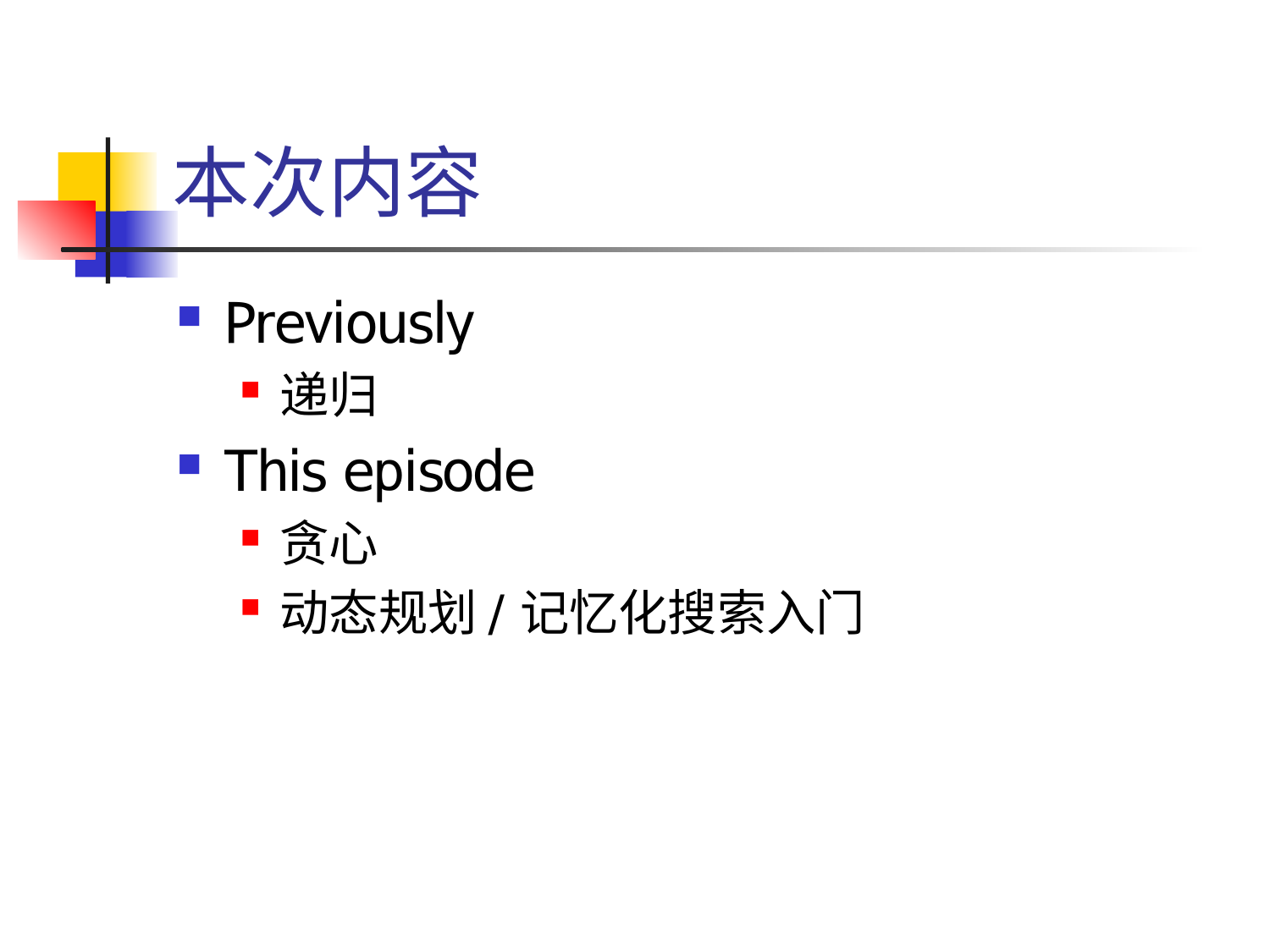

# 本次内容
Previously
递归
This episode
贪心
动态规划/记忆化搜索入门